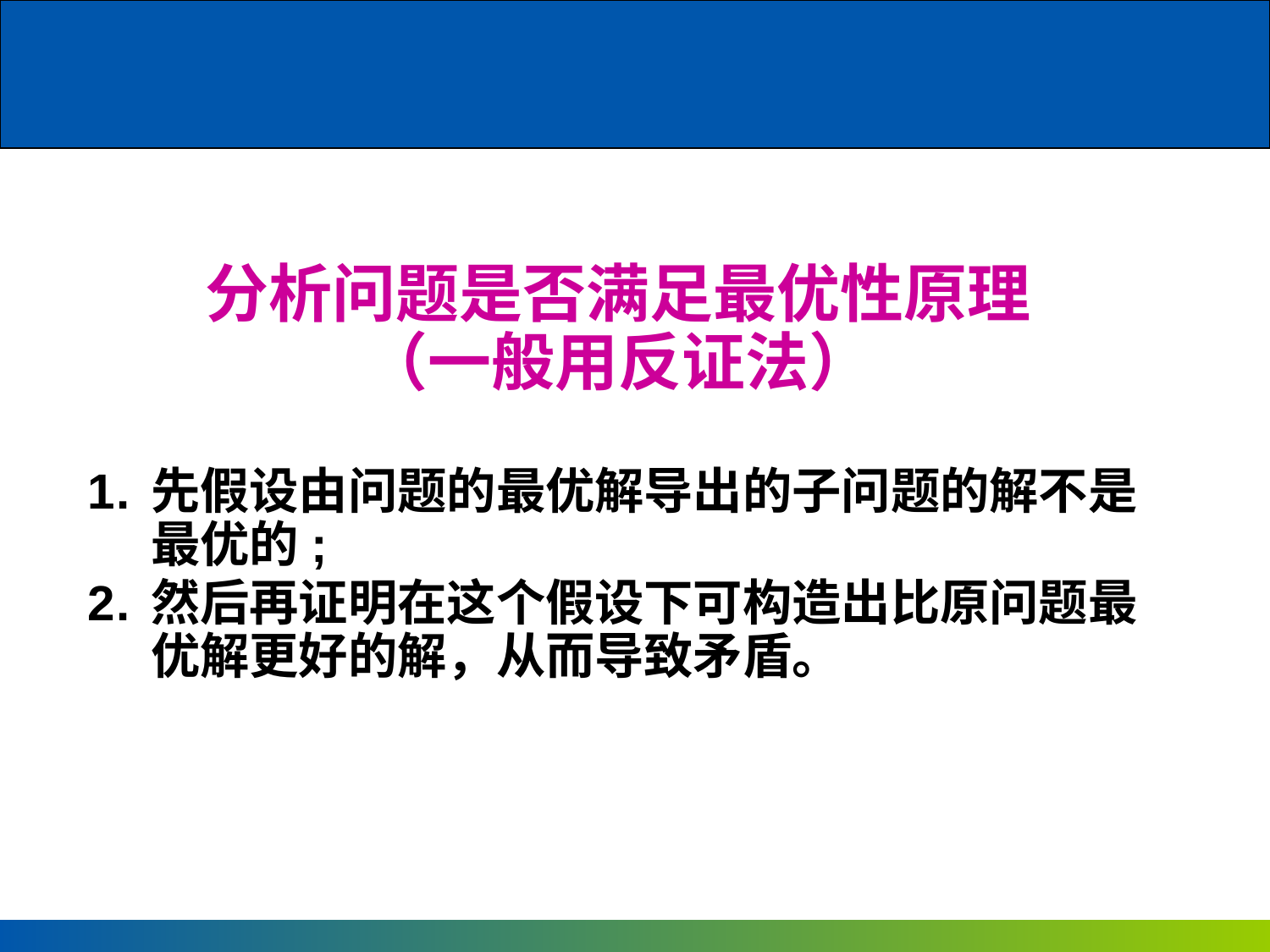

分析问题是否满足最优性原理
（一般用反证法）

先假设由问题的最优解导出的子问题的解不是最优的;
然后再证明在这个假设下可构造出比原问题最优解更好的解，从而导致矛盾。